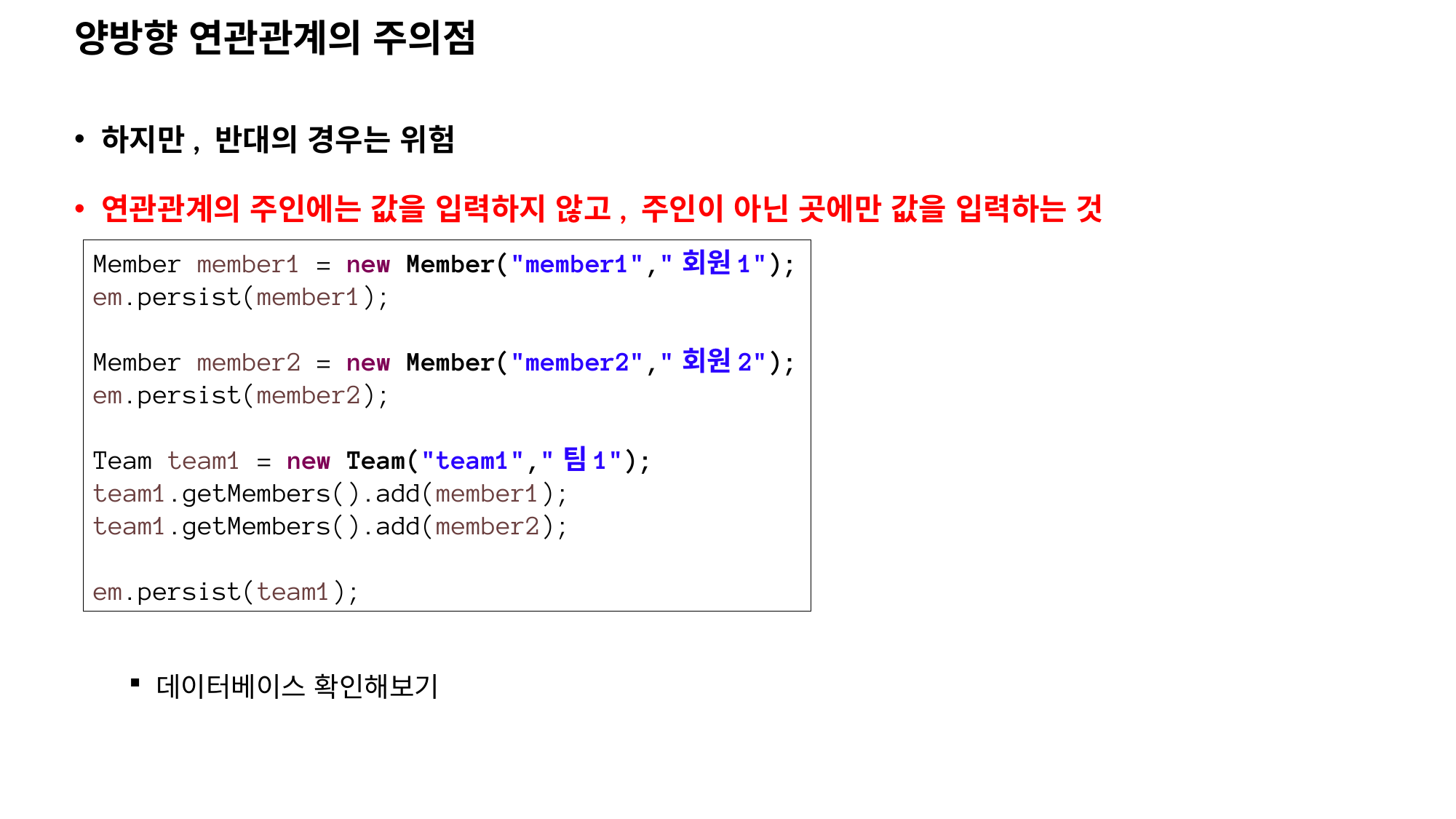

# 양방향 연관관계의 주의점
하지만, 반대의 경우는 위험
연관관계의 주인에는 값을 입력하지 않고, 주인이 아닌 곳에만 값을 입력하는 것

데이터베이스 확인해보기

Member member1 = new Member("member1","회원1");
em.persist(member1);

Member member2 = new Member("member2","회원2");
em.persist(member2);

Team team1 = new Team("team1","팀1");
team1.getMembers().add(member1);
team1.getMembers().add(member2);

em.persist(team1);